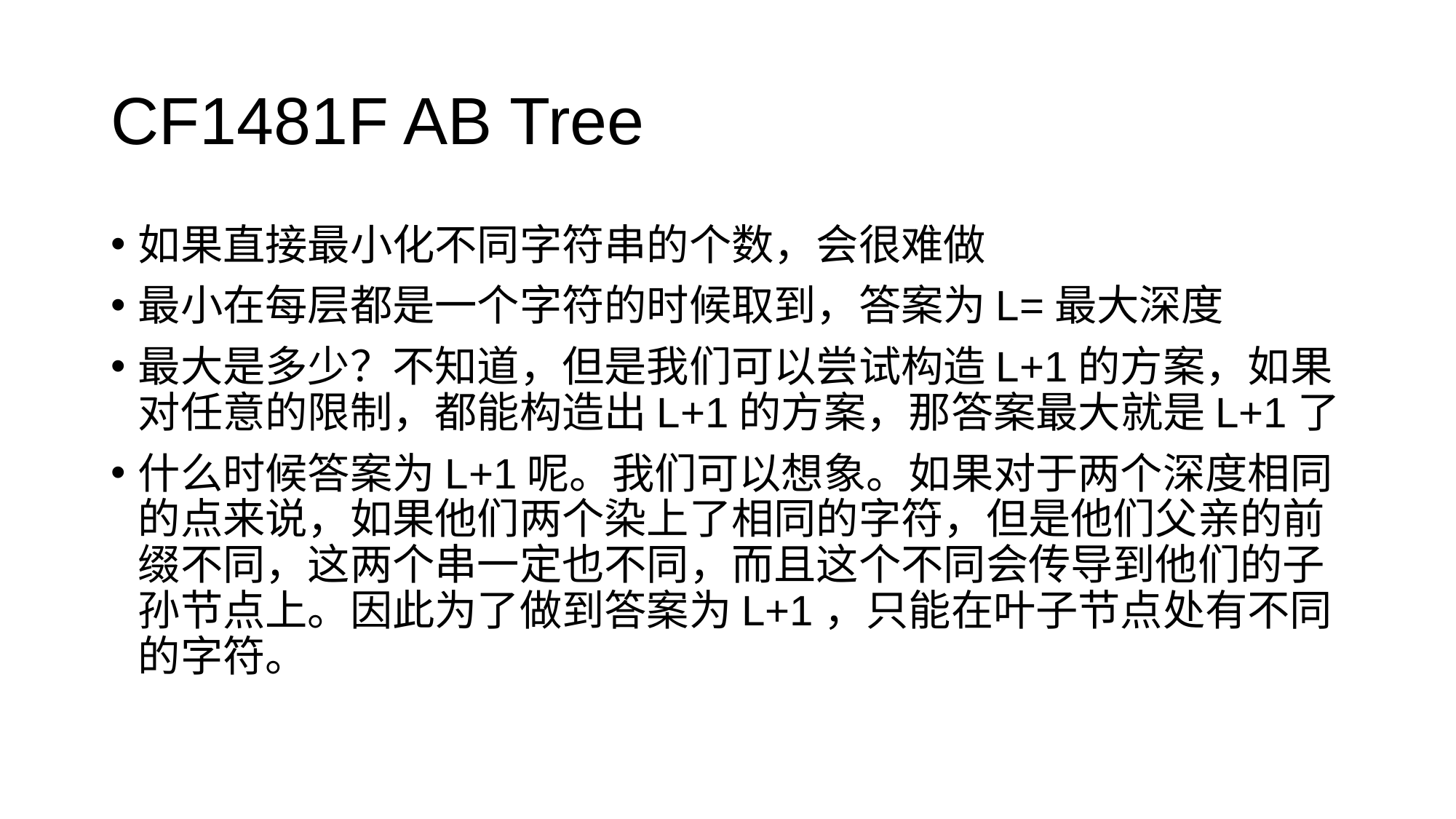

# CF1481F AB Tree
如果直接最小化不同字符串的个数，会很难做
最小在每层都是一个字符的时候取到，答案为L=最大深度
最大是多少？不知道，但是我们可以尝试构造L+1的方案，如果对任意的限制，都能构造出L+1的方案，那答案最大就是L+1了
什么时候答案为L+1呢。我们可以想象。如果对于两个深度相同的点来说，如果他们两个染上了相同的字符，但是他们父亲的前缀不同，这两个串一定也不同，而且这个不同会传导到他们的子孙节点上。因此为了做到答案为L+1，只能在叶子节点处有不同的字符。